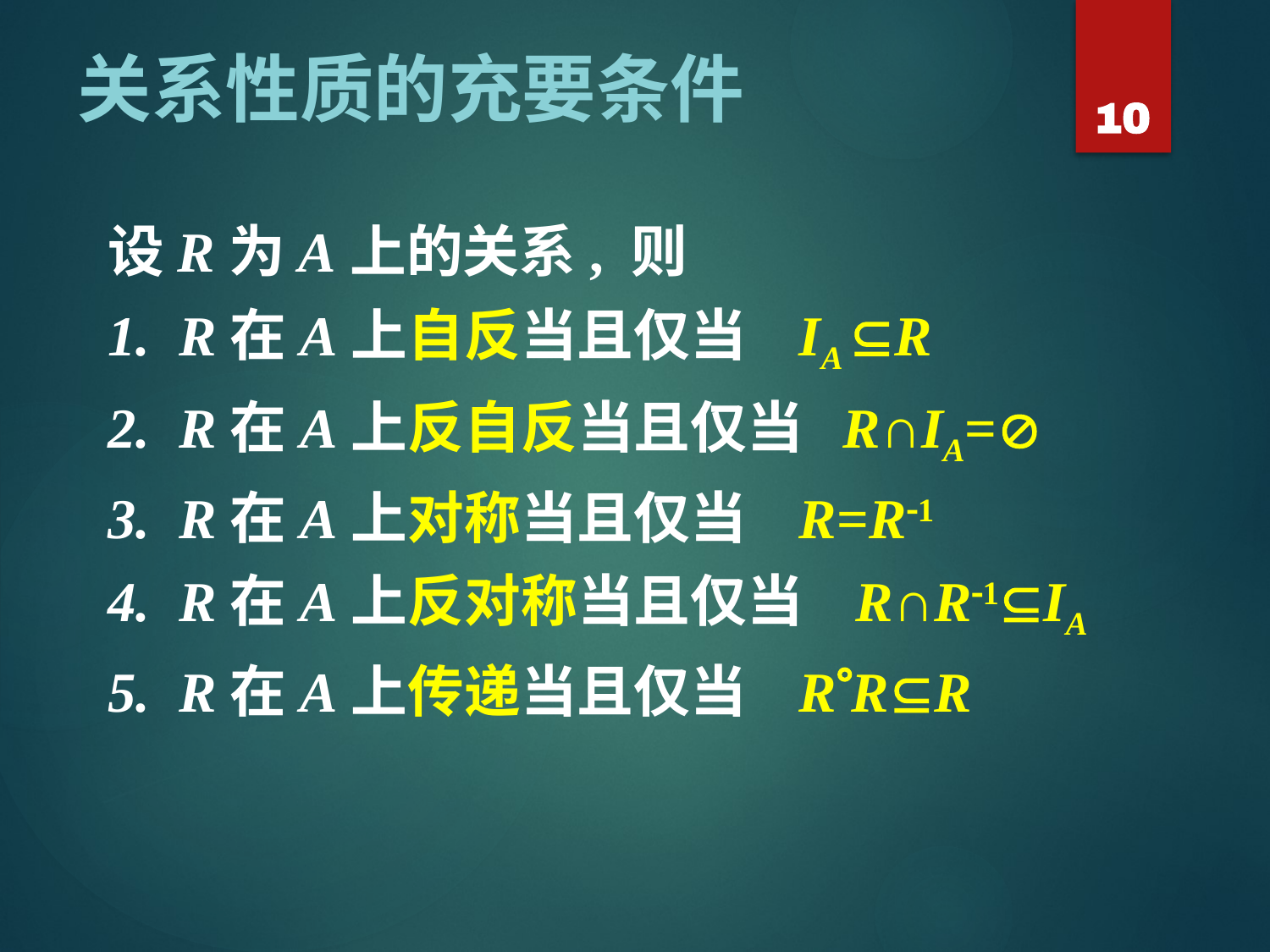

# 关系性质的充要条件
10
设R为A上的关系, 则
R在A上自反当且仅当   IA ⊆R
R在A上反自反当且仅当  R∩IA=∅
R在A上对称当且仅当   R=R−1
R在A上反对称当且仅当   R∩R−1⊆IA
R在A上传递当且仅当   R°R⊆R